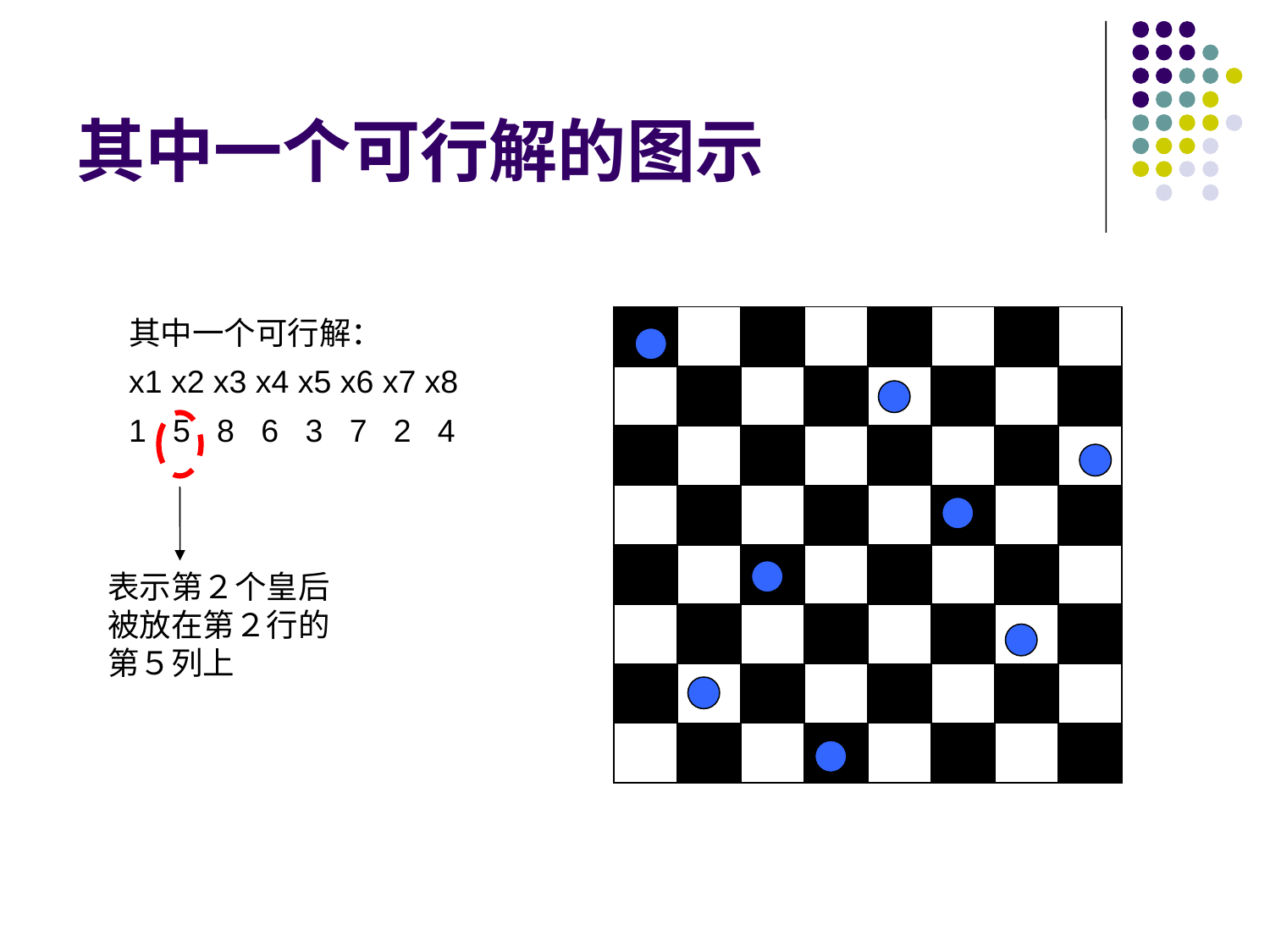

# 其中一个可行解的图示
其中一个可行解：
x1 x2 x3 x4 x5 x6 x7 x8
1   5   8   6   3   7   2   4

表示第２个皇后被放在第２行的第５列上